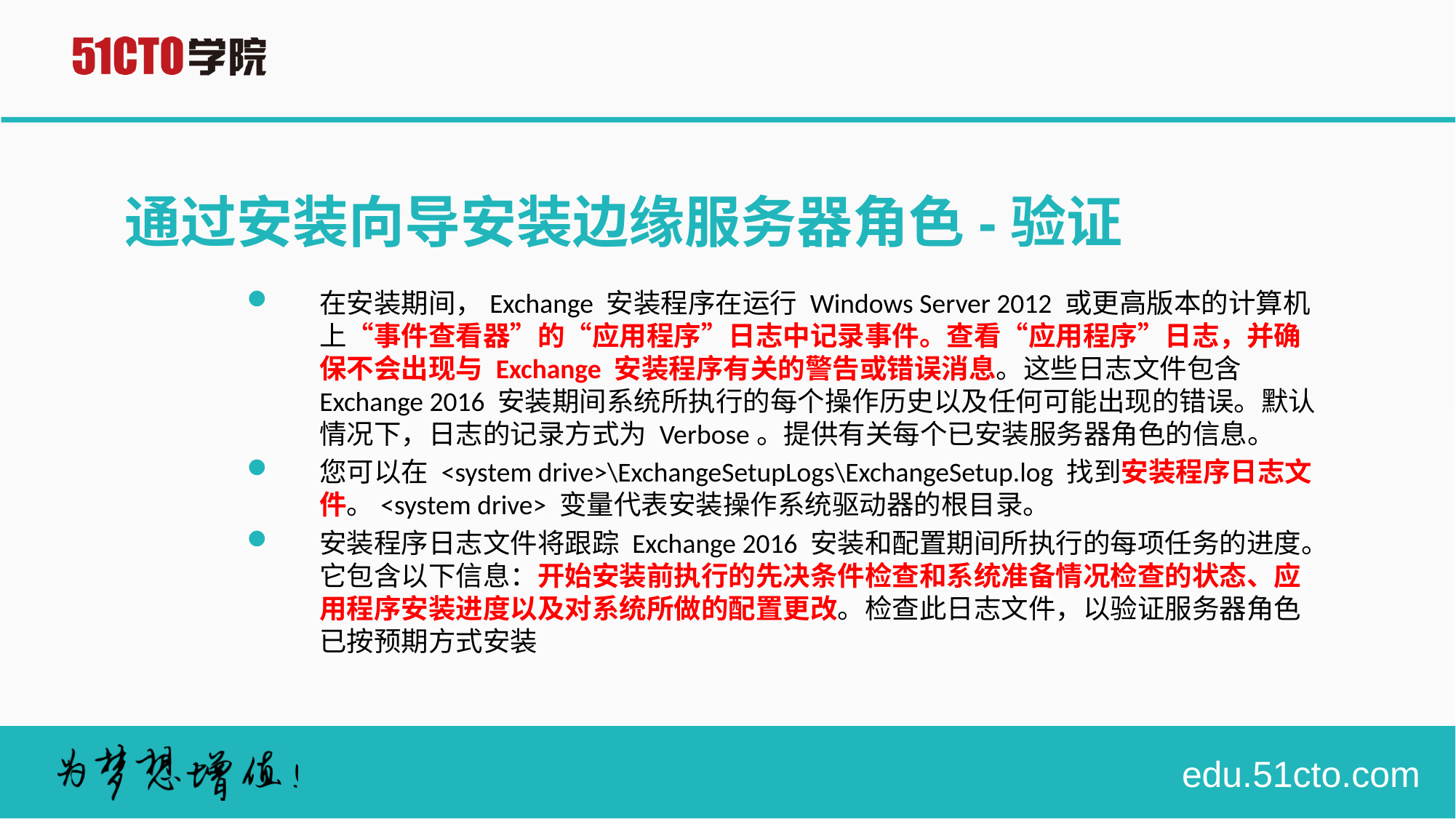

# 通过安装向导安装边缘服务器角色-验证
在安装期间，Exchange 安装程序在运行 Windows Server 2012 或更高版本的计算机上“事件查看器”的“应用程序”日志中记录事件。查看“应用程序”日志，并确保不会出现与 Exchange 安装程序有关的警告或错误消息。这些日志文件包含 Exchange 2016 安装期间系统所执行的每个操作历史以及任何可能出现的错误。默认情况下，日志的记录方式为 Verbose。提供有关每个已安装服务器角色的信息。
您可以在 <system drive>\ExchangeSetupLogs\ExchangeSetup.log 找到安装程序日志文件。<system drive> 变量代表安装操作系统驱动器的根目录。
安装程序日志文件将跟踪 Exchange 2016 安装和配置期间所执行的每项任务的进度。它包含以下信息：开始安装前执行的先决条件检查和系统准备情况检查的状态、应用程序安装进度以及对系统所做的配置更改。检查此日志文件，以验证服务器角色已按预期方式安装